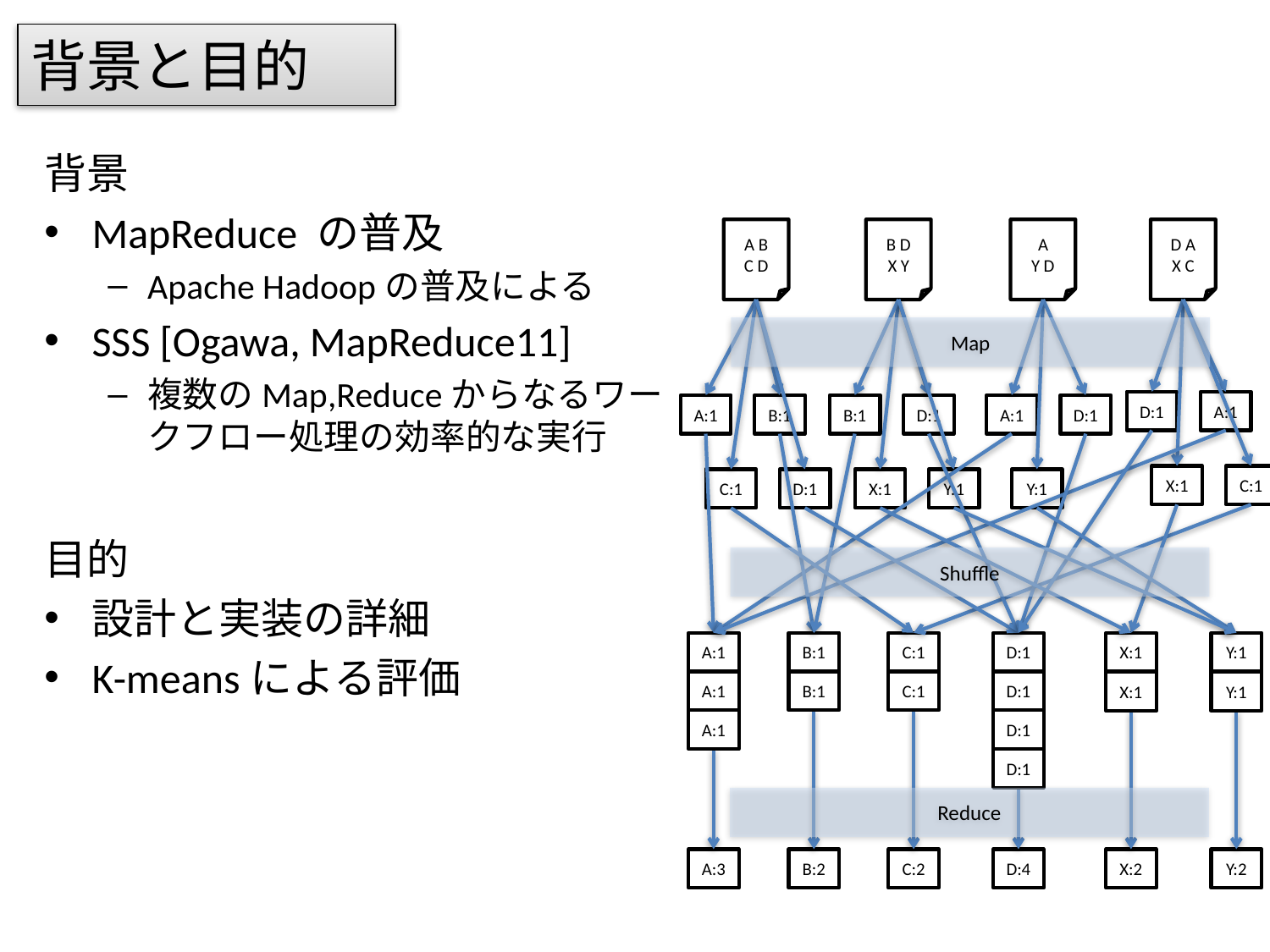

# 背景と目的
背景
MapReduce の普及
Apache Hadoopの普及による
SSS [Ogawa, MapReduce11]
複数のMap,Reduceからなるワークフロー処理の効率的な実行

目的
設計と実装の詳細
K-meansによる評価

A B
C D
B D
X Y
A
Y D
D A
X C
D:1
A:1
A:1
B:1
B:1
D:1
A:1
D:1
X:1
C:1
C:1
D:1
X:1
Y:1
Y:1
Map
A:1
B:1
C:1
D:1
X:1
Y:1
A:1
B:1
C:1
D:1
X:1
Y:1
A:1
D:1
D:1
Shuffle
A:3
B:2
C:2
D:4
X:2
Y:2
Reduce